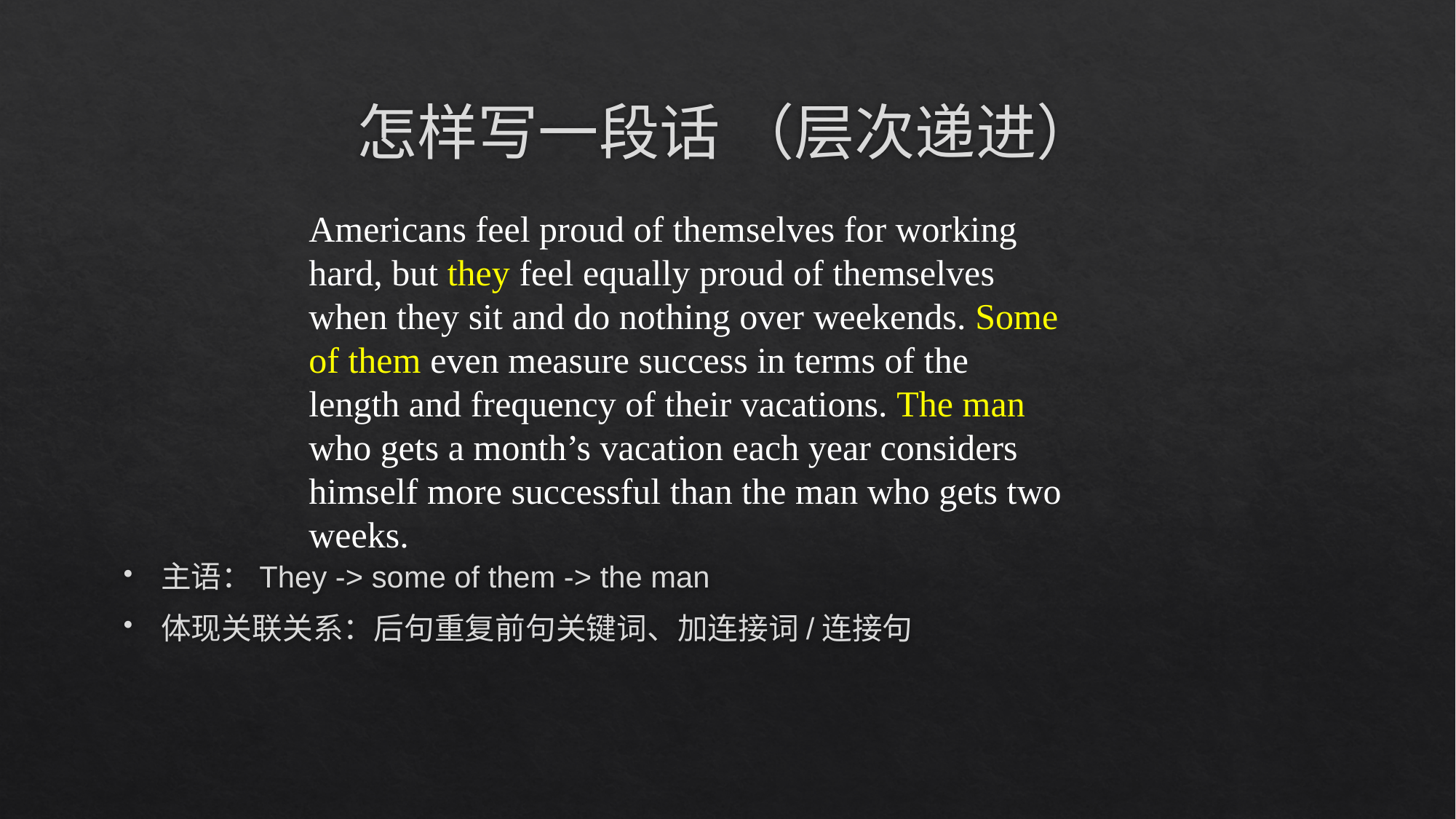

# 怎样写一段话 （层次递进）
Americans feel proud of themselves for working hard, but they feel equally proud of themselves when they sit and do nothing over weekends. Some of them even measure success in terms of the length and frequency of their vacations. The man who gets a month’s vacation each year considers himself more successful than the man who gets two weeks.
主语：They -> some of them -> the man
体现关联关系：后句重复前句关键词、加连接词/连接句